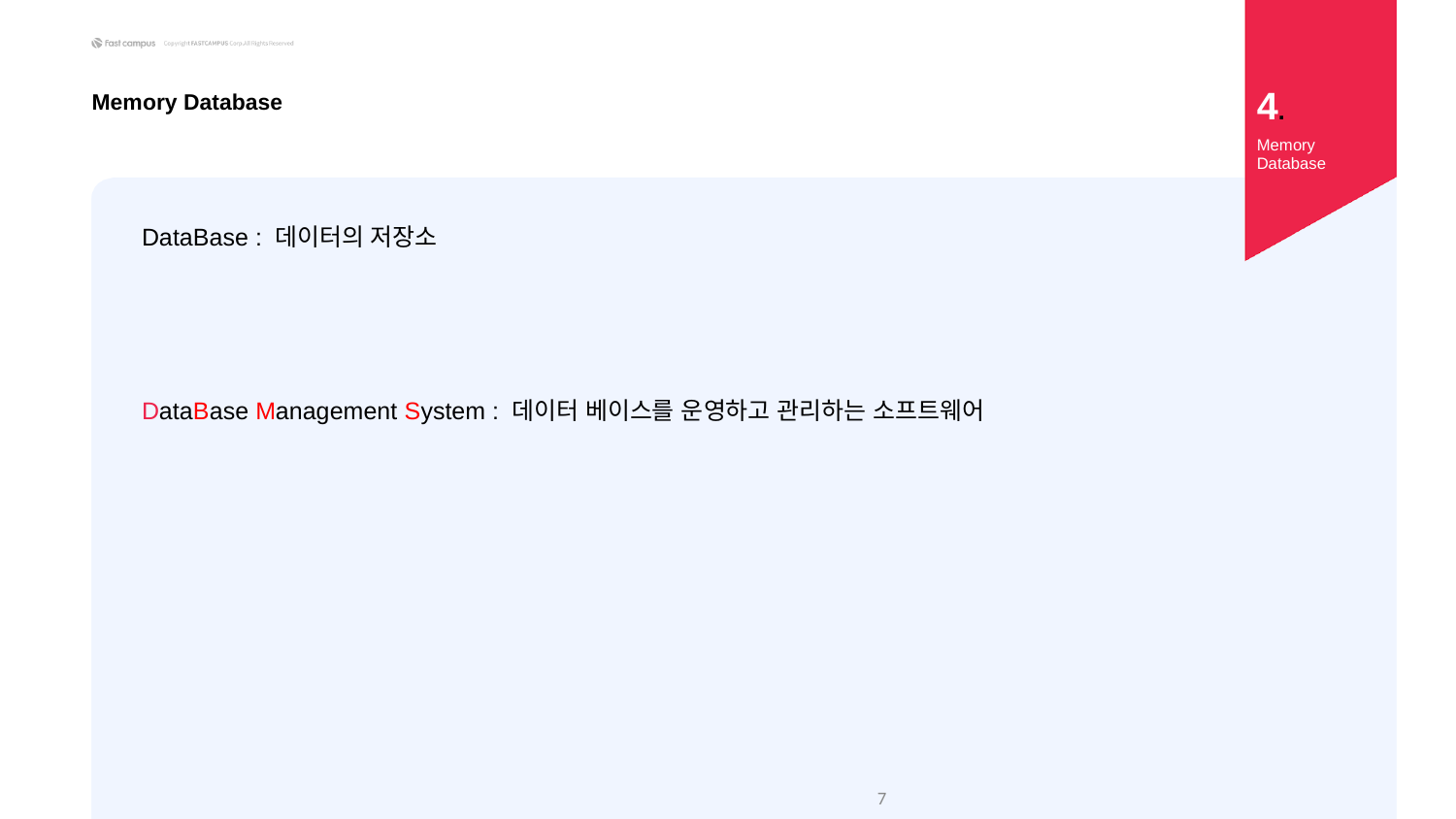

4.
Memory Database
Memory
Database
DataBase : 데이터의 저장소
DataBase Management System : 데이터 베이스를 운영하고 관리하는 소프트웨어
7